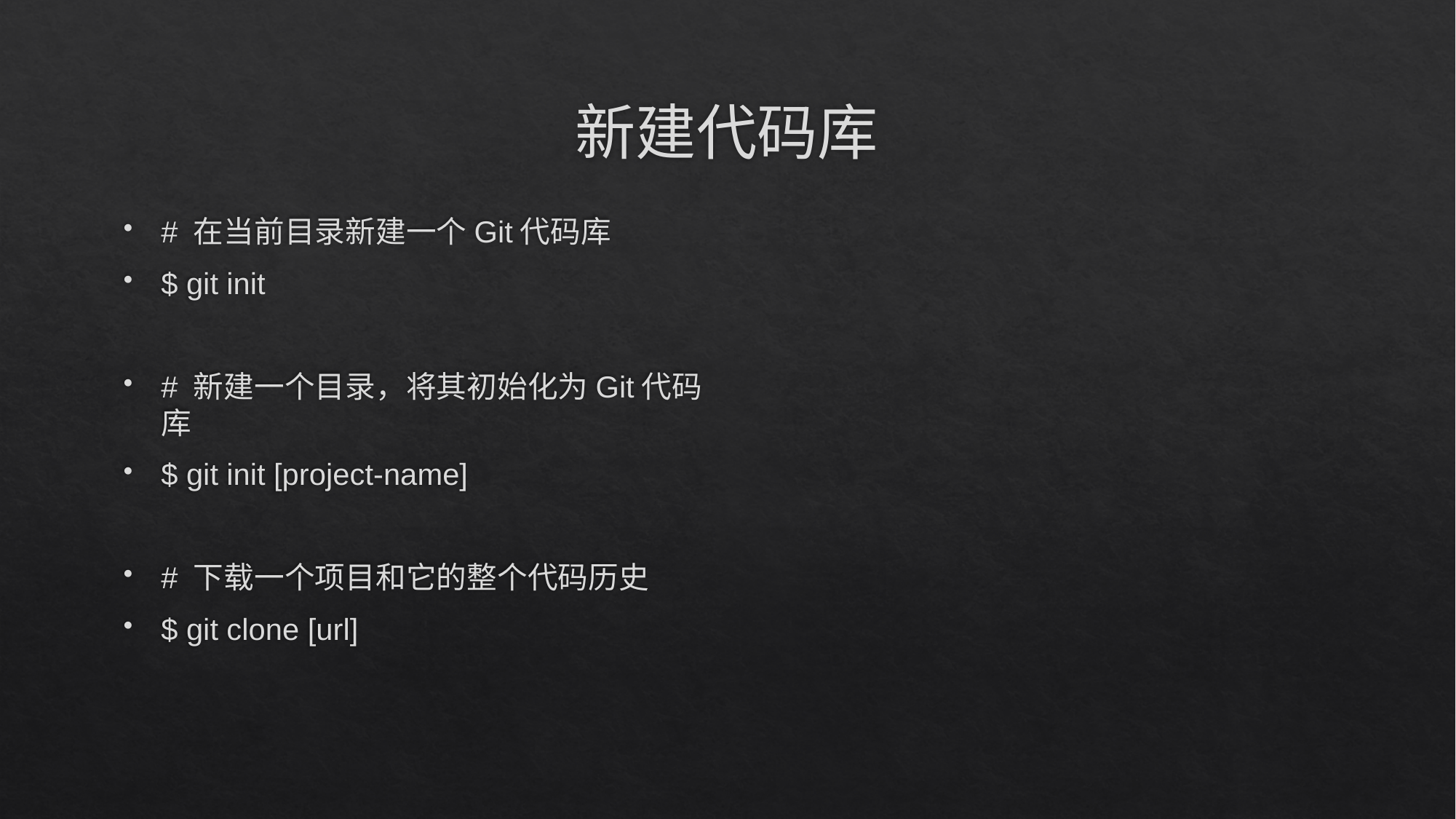

# 新建代码库
# 在当前目录新建一个Git代码库
$ git init

# 新建一个目录，将其初始化为Git代码库
$ git init [project-name]

# 下载一个项目和它的整个代码历史
$ git clone [url]